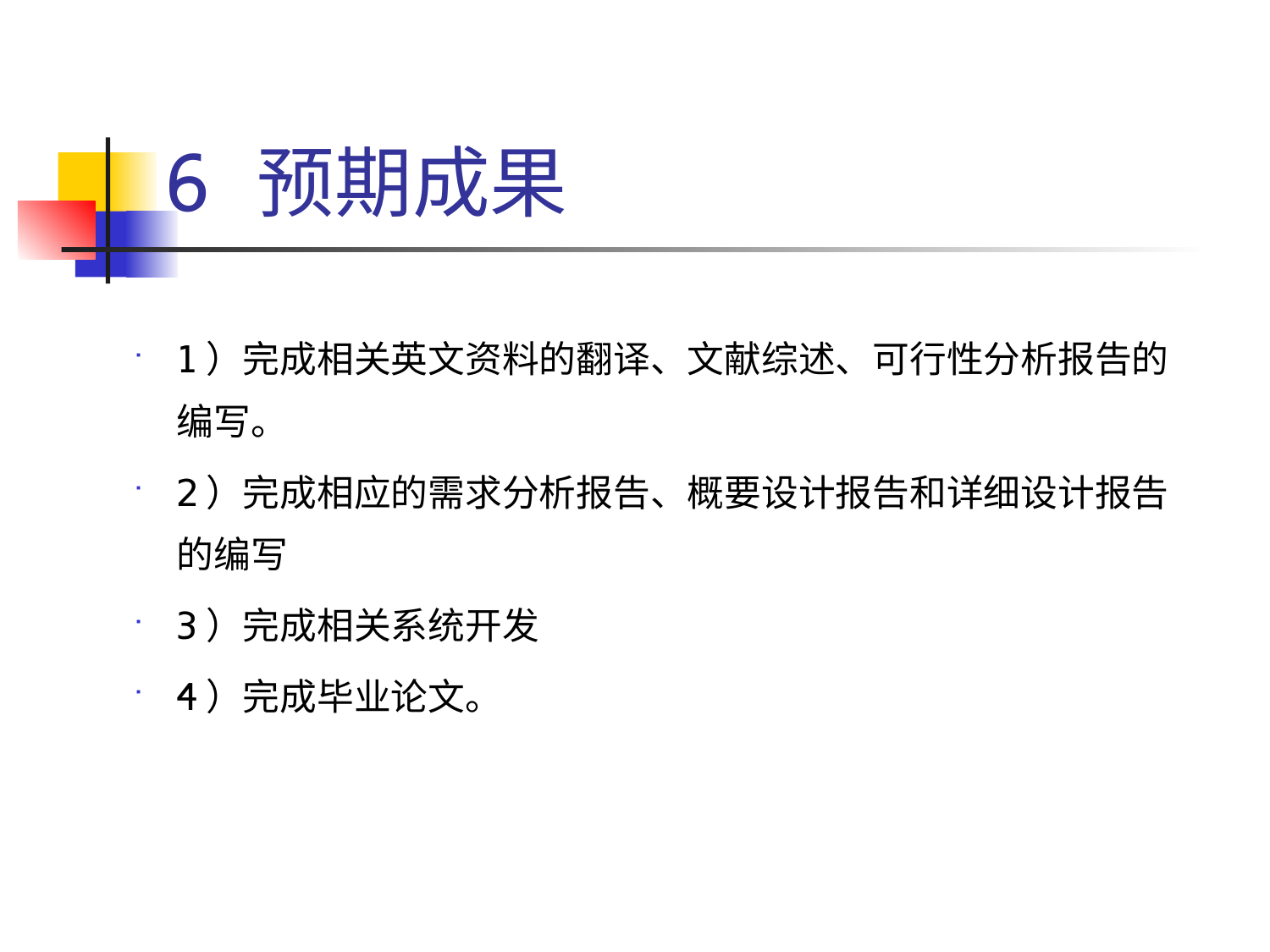

6 预期成果
1）完成相关英文资料的翻译、文献综述、可行性分析报告的编写。
2）完成相应的需求分析报告、概要设计报告和详细设计报告的编写
3）完成相关系统开发
4）完成毕业论文。